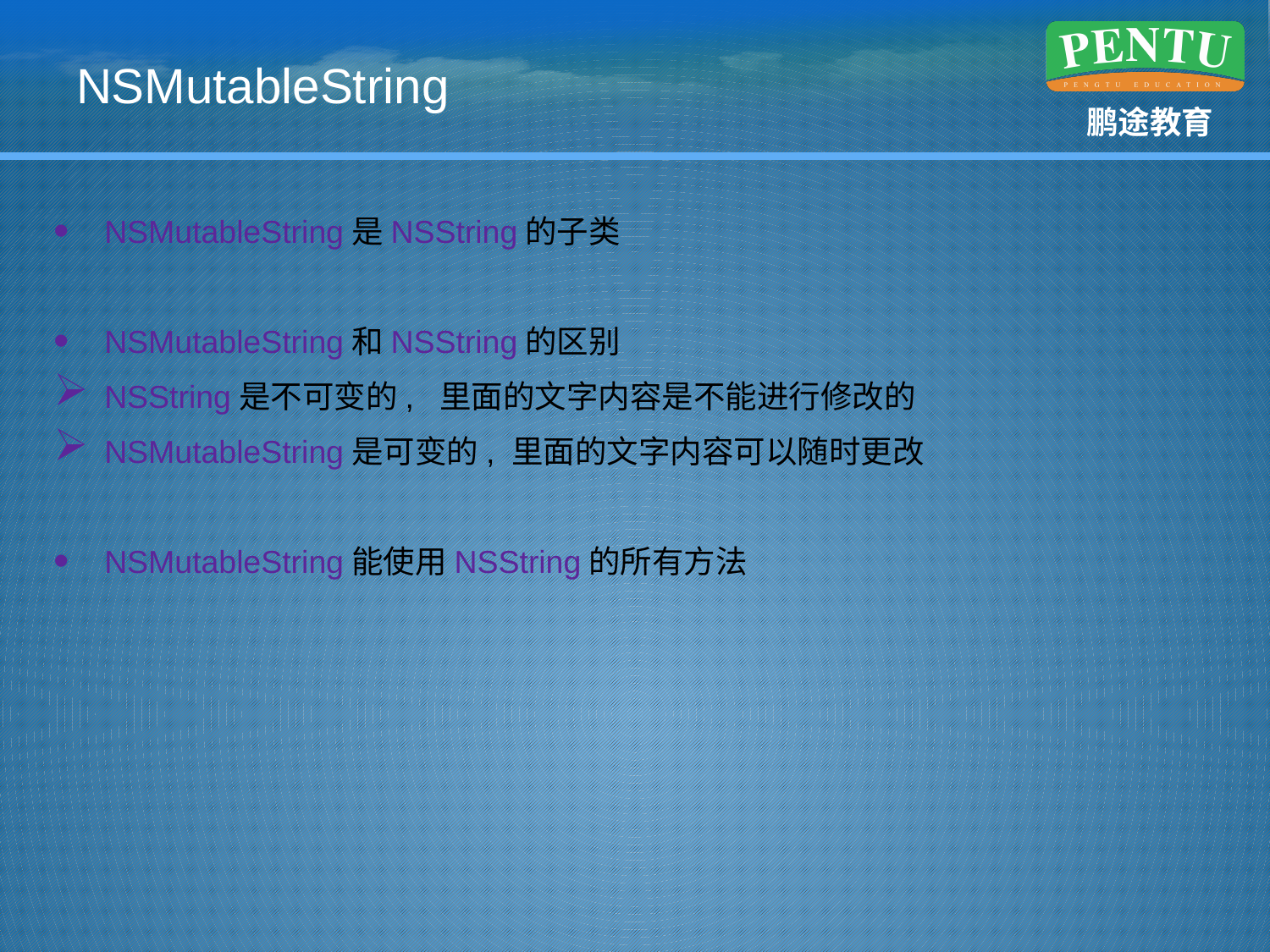

# NSMutableString
NSMutableString是NSString的子类

NSMutableString和NSString的区别
NSString是不可变的,  里面的文字内容是不能进行修改的
NSMutableString是可变的, 里面的文字内容可以随时更改

NSMutableString能使用NSString的所有方法